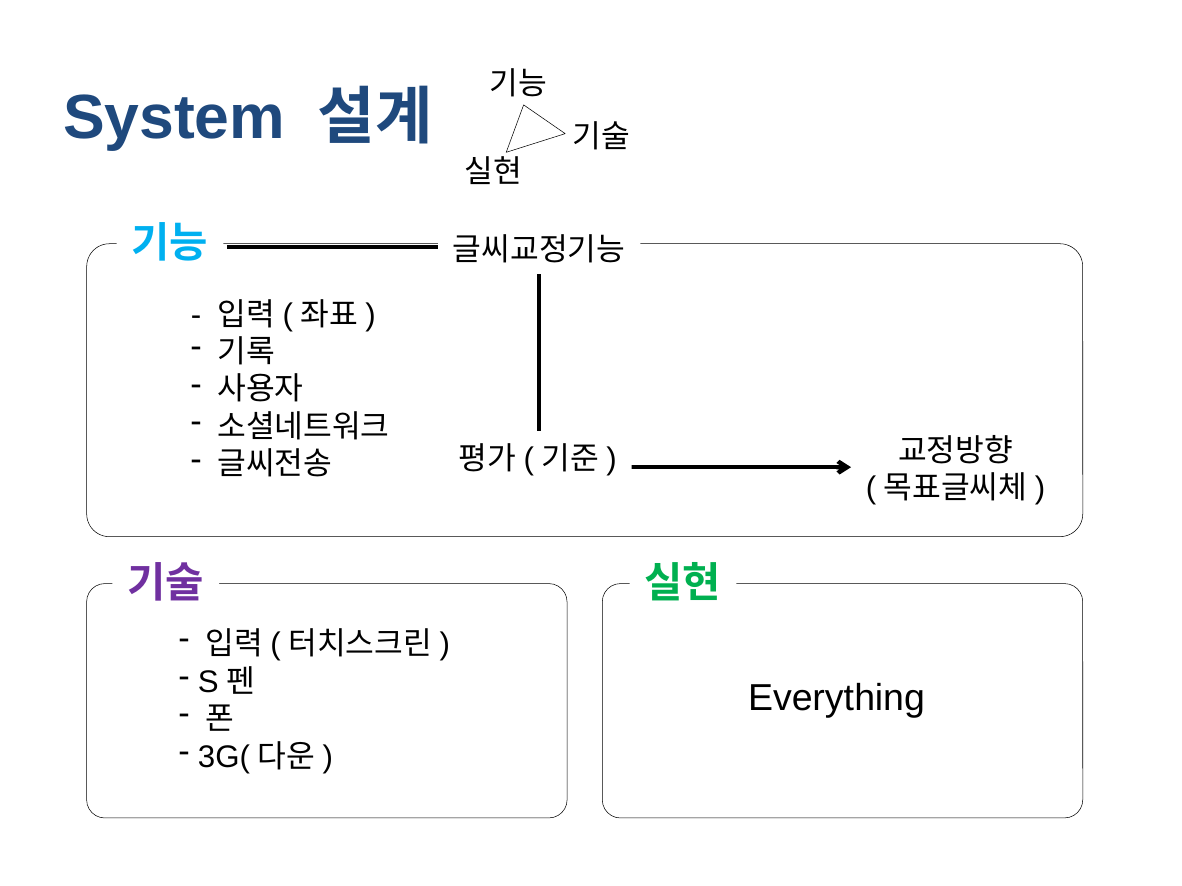

기능

기술
실현
System 설계
기능
글씨교정기능

- 입력(좌표)
 기록
 사용자
 소셜네트워크
 글씨전송
교정방향
(목표글씨체)
평가(기준)
기술
실현

 입력(터치스크린)
 S펜
 폰
 3G(다운)
Everything